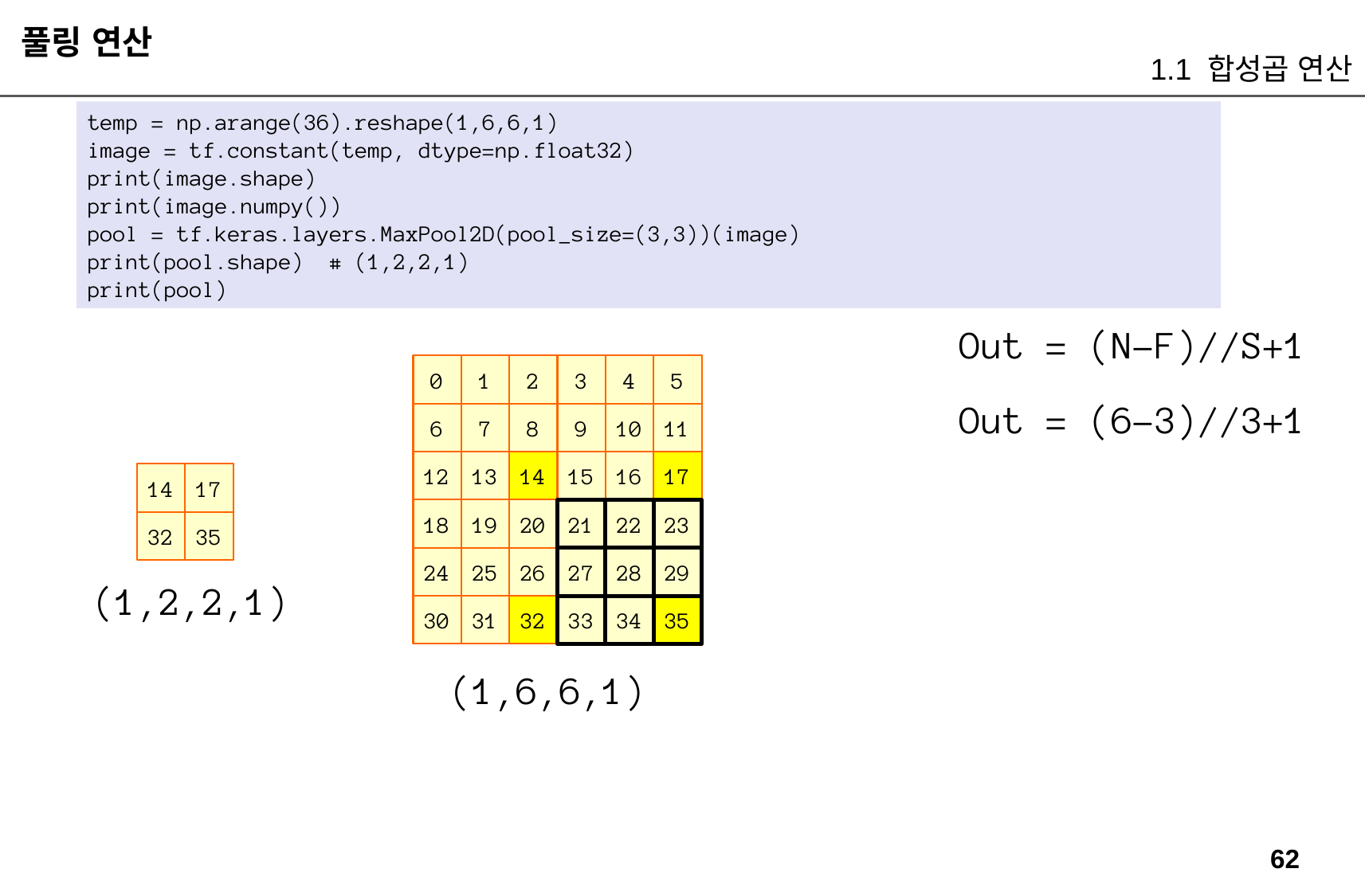

풀링 연산
1.1 합성곱 연산
temp = np.arange(36).reshape(1,6,6,1)
image = tf.constant(temp, dtype=np.float32)
print(image.shape)
print(image.numpy())
pool = tf.keras.layers.MaxPool2D(pool_size=(3,3))(image)
print(pool.shape)  # (1,2,2,1)
print(pool)
Out = (N-F)//S+1
0
1
2
3
4
5
Out = (6-3)//3+1
6
7
8
9
10
11
12
13
14
15
16
17
14
17
18
19
20

21
22
23
32
35
24
25
26
27
28
29
(1,2,2,1)
30
31
32
33
34
35
(1,6,6,1)